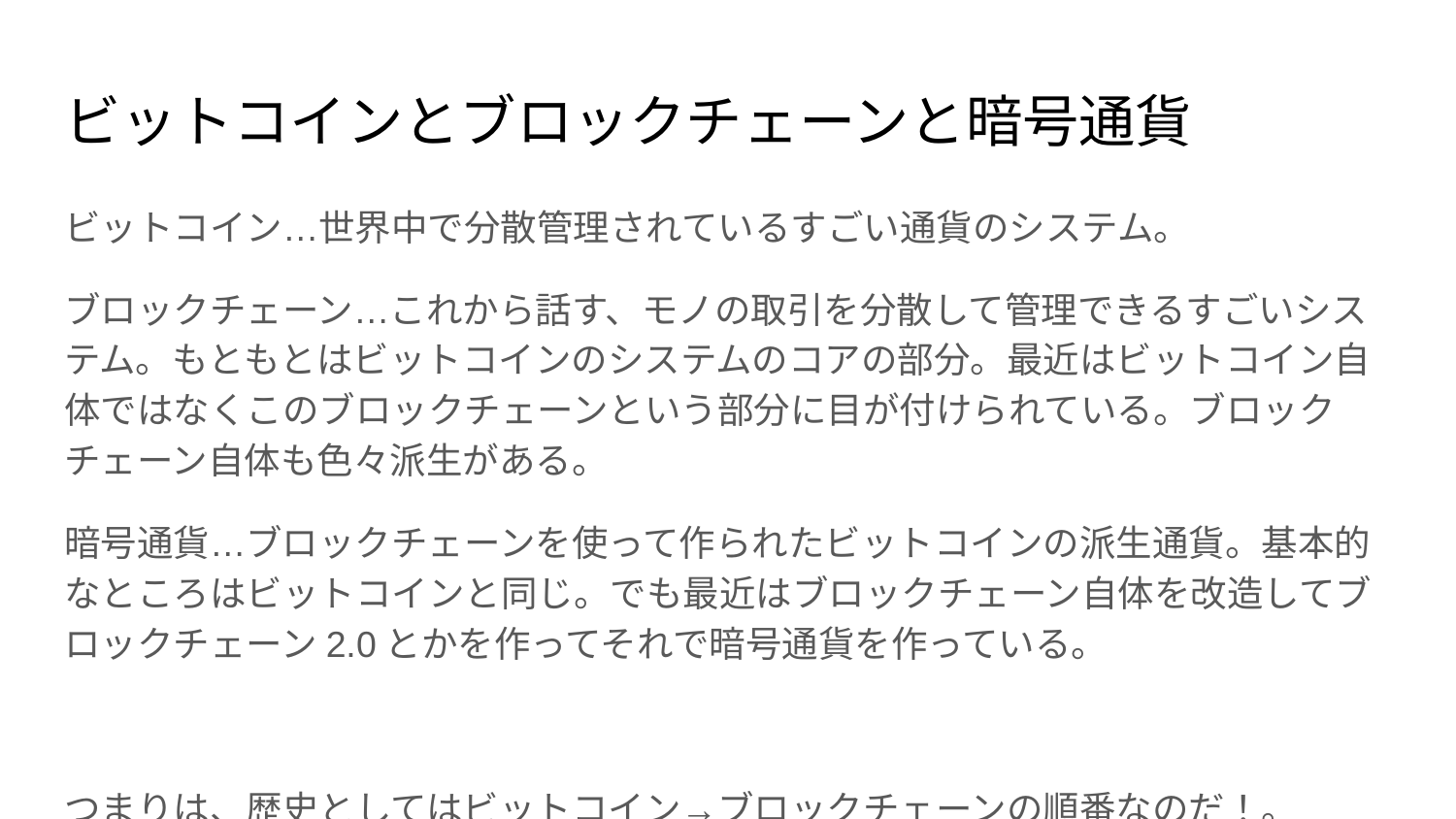

# ビットコインとブロックチェーンと暗号通貨
ビットコイン…世界中で分散管理されているすごい通貨のシステム。
ブロックチェーン…これから話す、モノの取引を分散して管理できるすごいシステム。もともとはビットコインのシステムのコアの部分。最近はビットコイン自体ではなくこのブロックチェーンという部分に目が付けられている。ブロックチェーン自体も色々派生がある。
暗号通貨…ブロックチェーンを使って作られたビットコインの派生通貨。基本的なところはビットコインと同じ。でも最近はブロックチェーン自体を改造してブロックチェーン2.0とかを作ってそれで暗号通貨を作っている。

つまりは、歴史としてはビットコイン→ブロックチェーンの順番なのだ！。